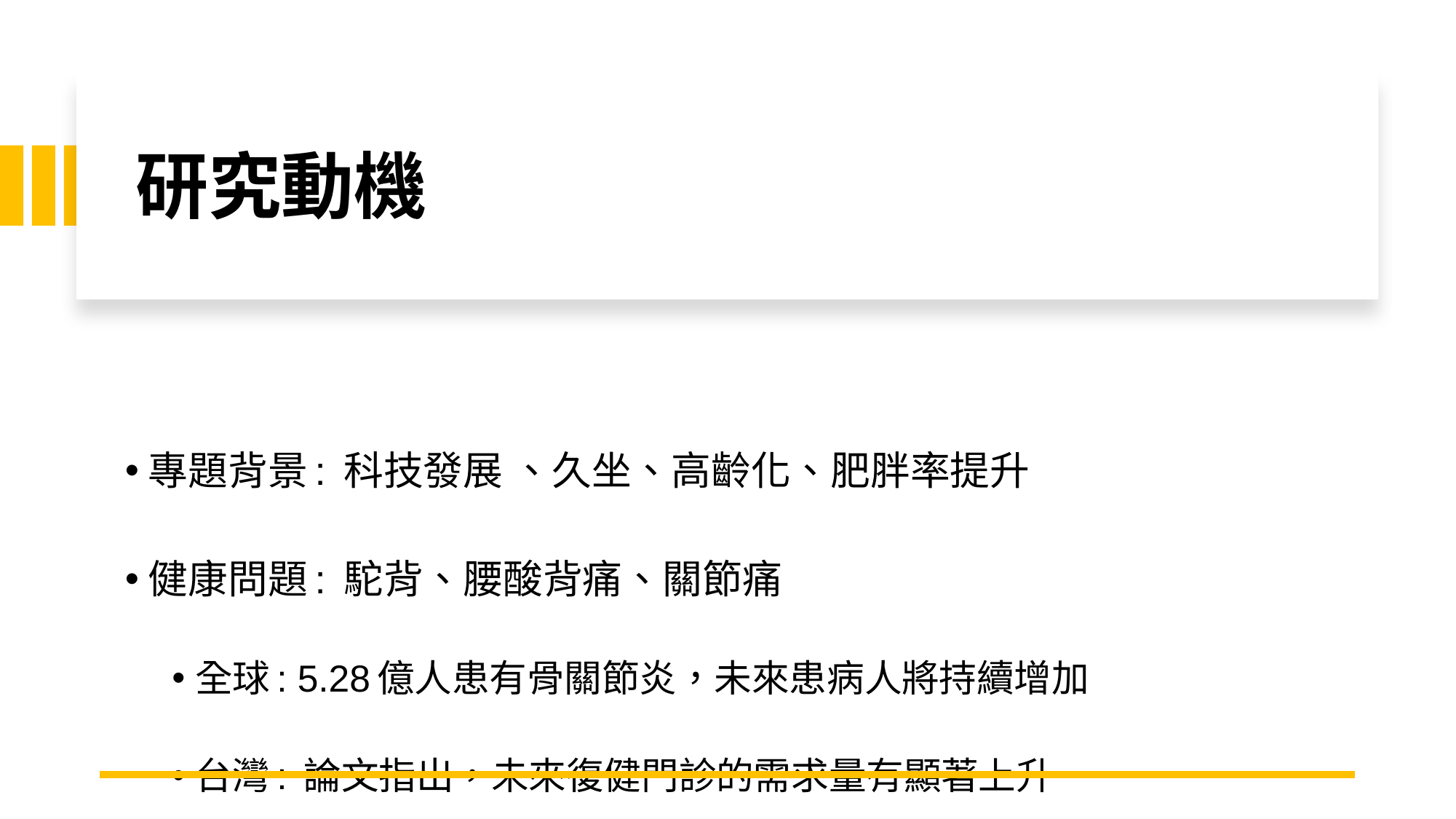

# 研究動機

專題背景: 科技發展 、久坐、高齡化、肥胖率提升

健康問題: 駝背、腰酸背痛、關節痛

全球: 5.28億人患有骨關節炎，未來患病人將持續增加

台灣: 論文指出，未來復健門診的需求量有顯著上升